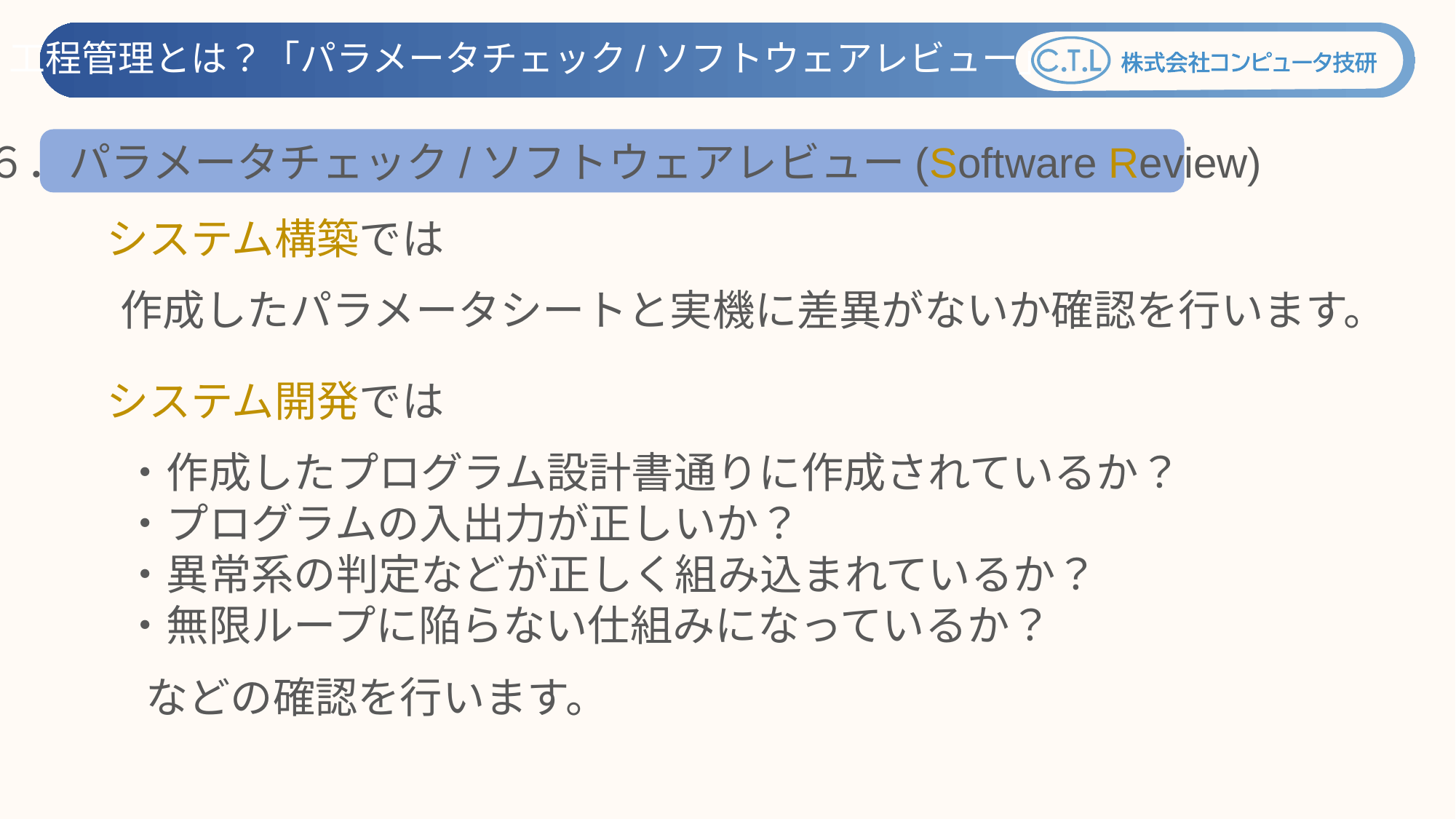

工程管理とは？「パラメータチェック/ソフトウェアレビュー」

６．パラメータチェック/ソフトウェアレビュー(Software Review)
システム構築では
作成したパラメータシートと実機に差異がないか確認を行います。
システム開発では
・作成したプログラム設計書通りに作成されているか？
・プログラムの入出力が正しいか？
・異常系の判定などが正しく組み込まれているか？
・無限ループに陥らない仕組みになっているか？
などの確認を行います。